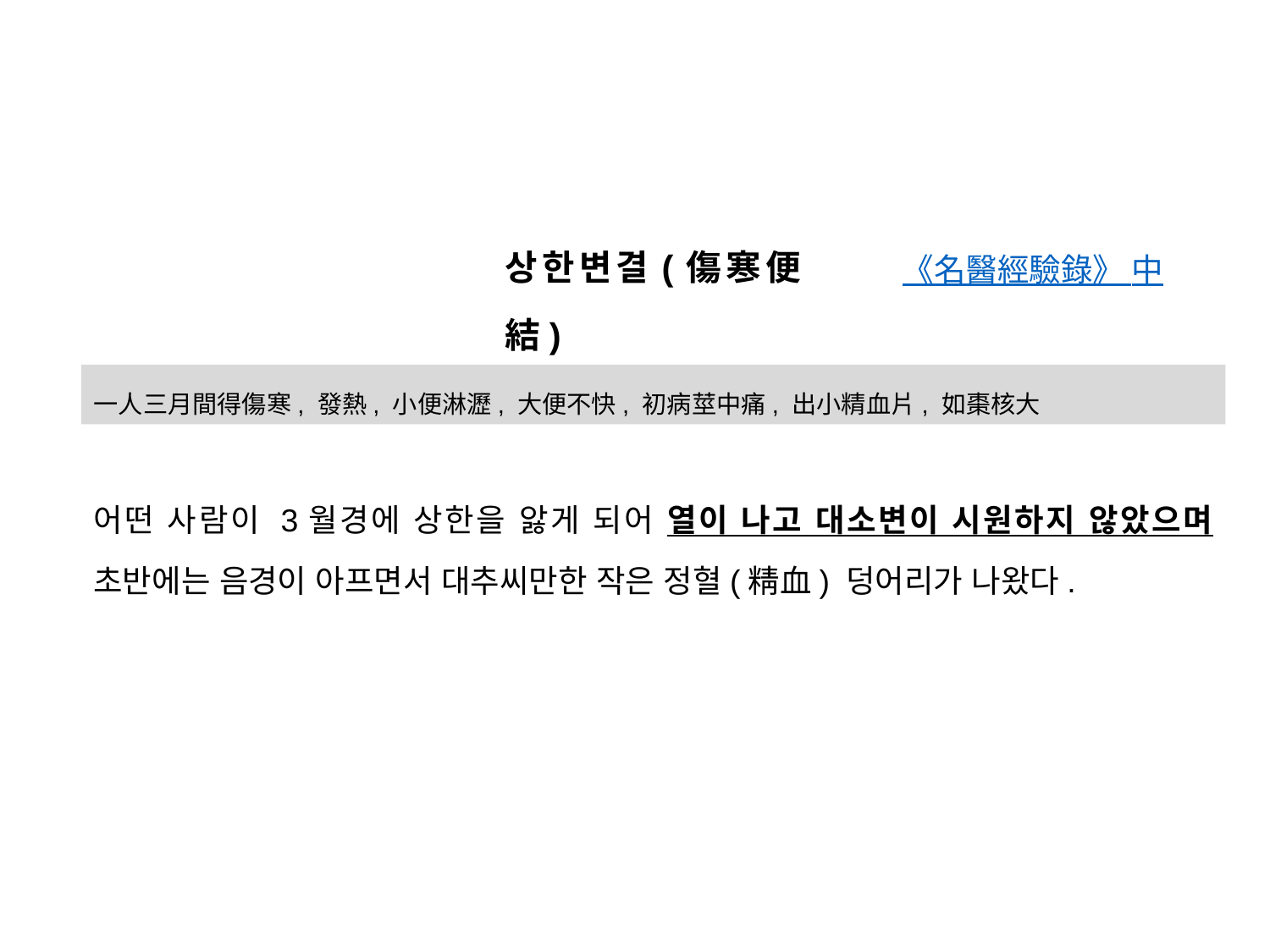

상한변결(傷寒便結)
《名醫經驗錄》 中
一人三月間得傷寒, 發熱, 小便淋瀝, 大便不快, 初病莖中痛, 出小精血片, 如棗核大
어떤 사람이 3월경에 상한을 앓게 되어 열이 나고 대소변이 시원하지 않았으며 초반에는 음경이 아프면서 대추씨만한 작은 정혈(精血) 덩어리가 나왔다.